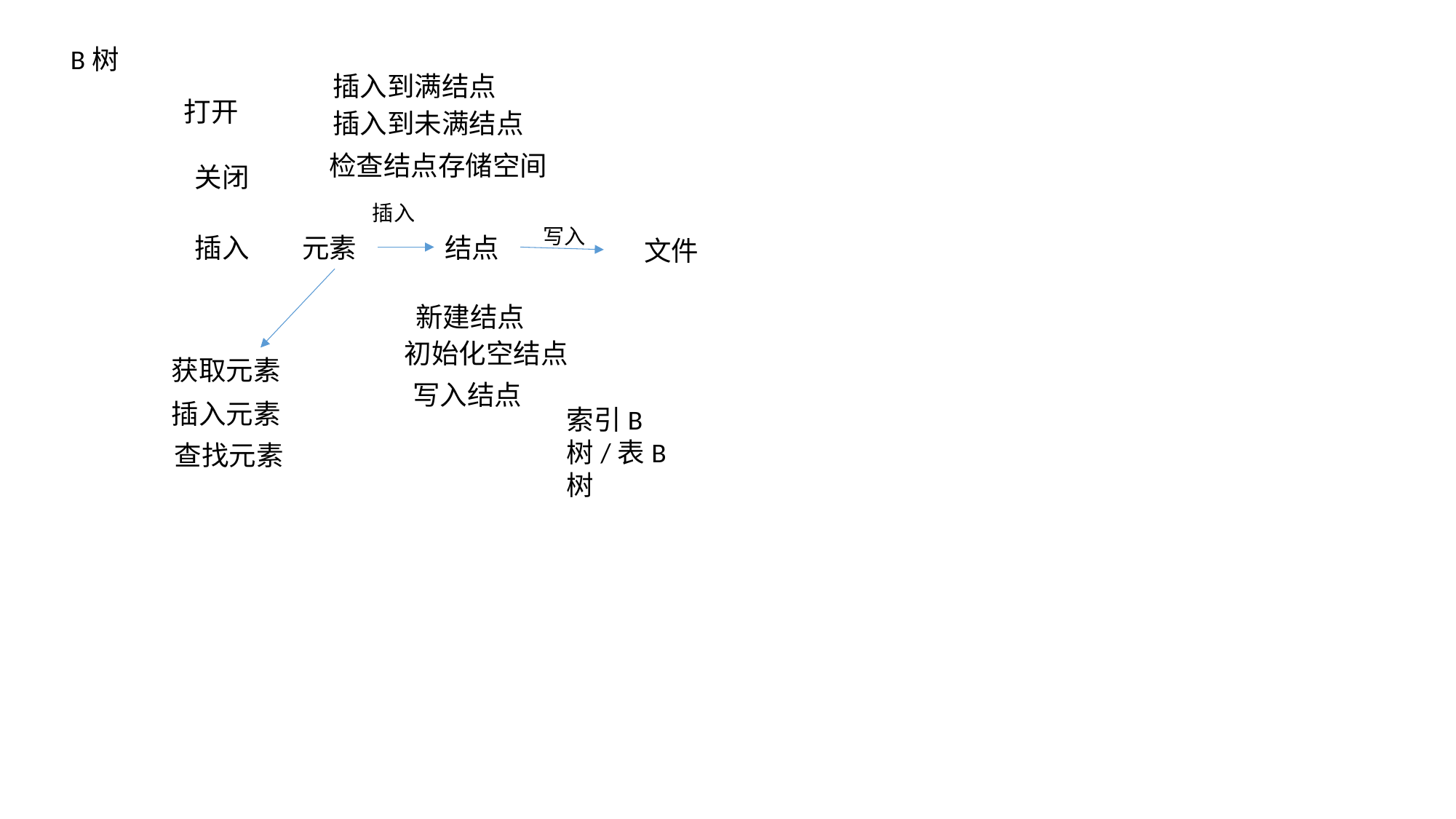

B树
插入到满结点
打开
插入到未满结点
检查结点存储空间
关闭
插入
写入
插入
元素
结点
文件
新建结点
初始化空结点
获取元素
写入结点
插入元素
索引B树/表B树
查找元素